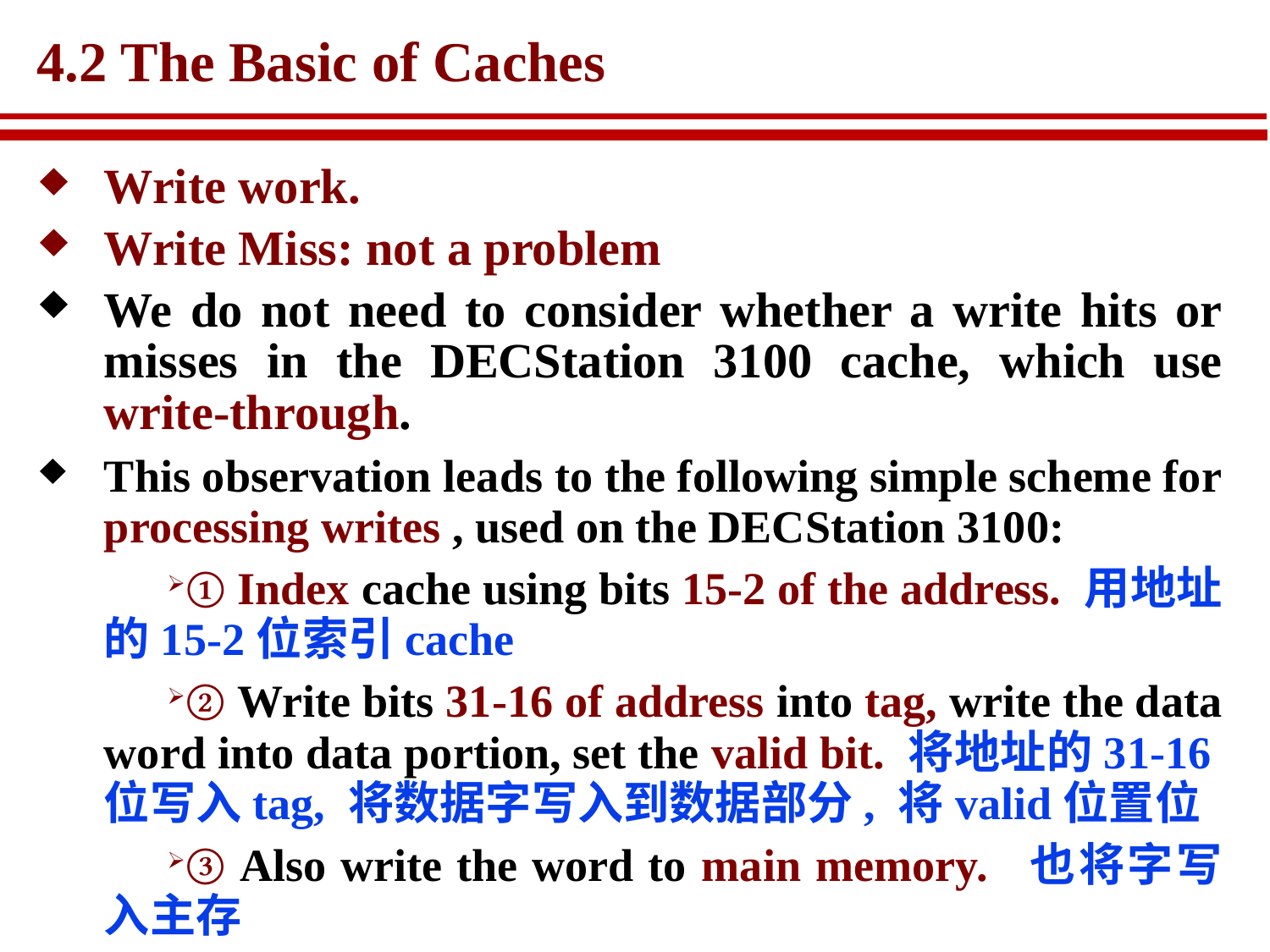

# 4.2 The Basic of Caches
Write work.
Write Miss: not a problem
We do not need to consider whether a write hits or misses in the DECStation 3100 cache, which use write-through.
This observation leads to the following simple scheme for processing writes , used on the DECStation 3100:
① Index cache using bits 15-2 of the address. 用地址的15-2位索引cache
② Write bits 31-16 of address into tag, write the data word into data portion, set the valid bit. 将地址的31-16位写入tag, 将数据字写入到数据部分, 将valid位置位
③ Also write the word to main memory.  也将字写入主存